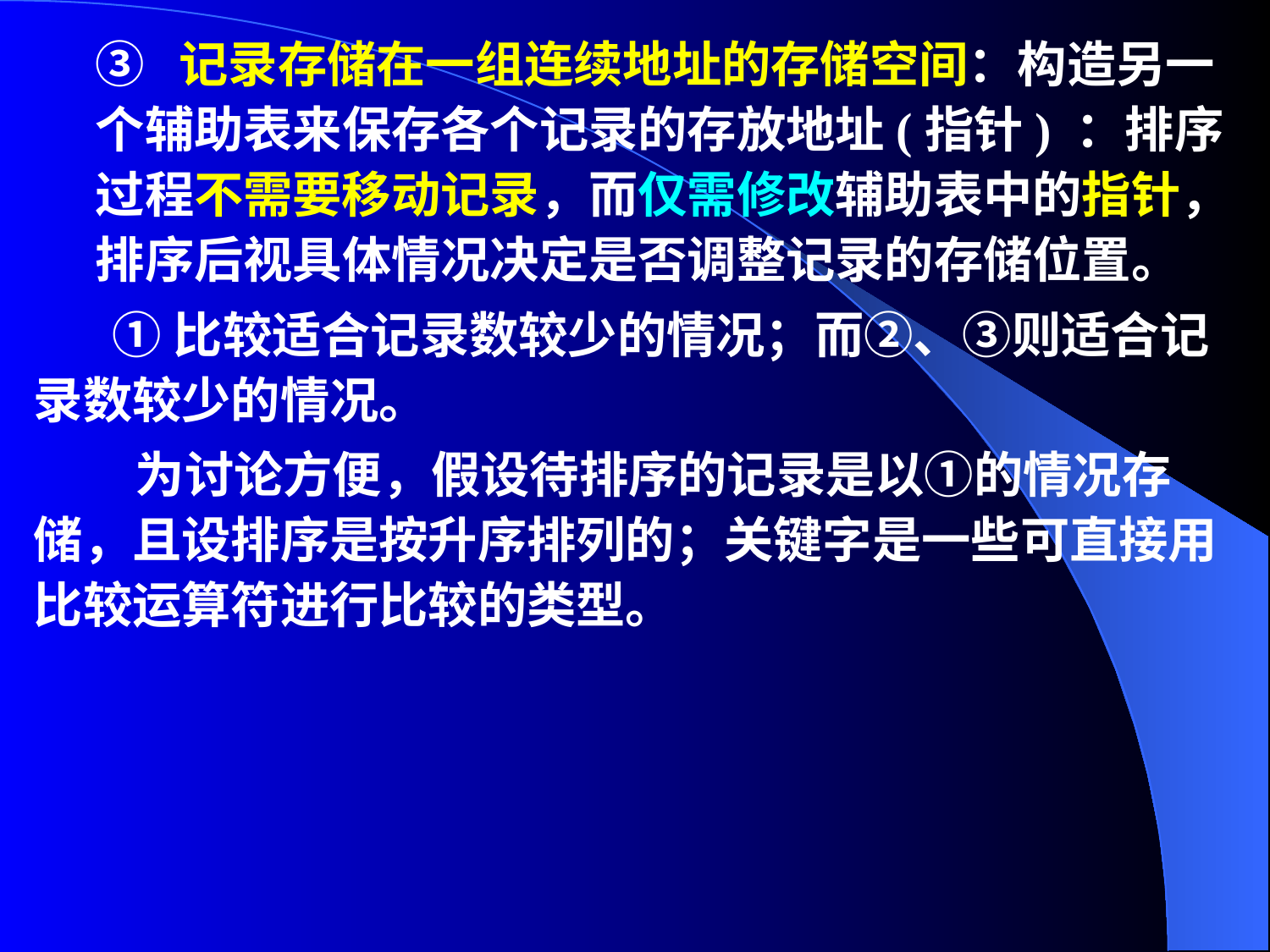

③  记录存储在一组连续地址的存储空间：构造另一个辅助表来保存各个记录的存放地址(指针) ：排序过程不需要移动记录，而仅需修改辅助表中的指针，排序后视具体情况决定是否调整记录的存储位置。
       ①比较适合记录数较少的情况；而②、③则适合记录数较少的情况。
        为讨论方便，假设待排序的记录是以①的情况存储，且设排序是按升序排列的；关键字是一些可直接用比较运算符进行比较的类型。